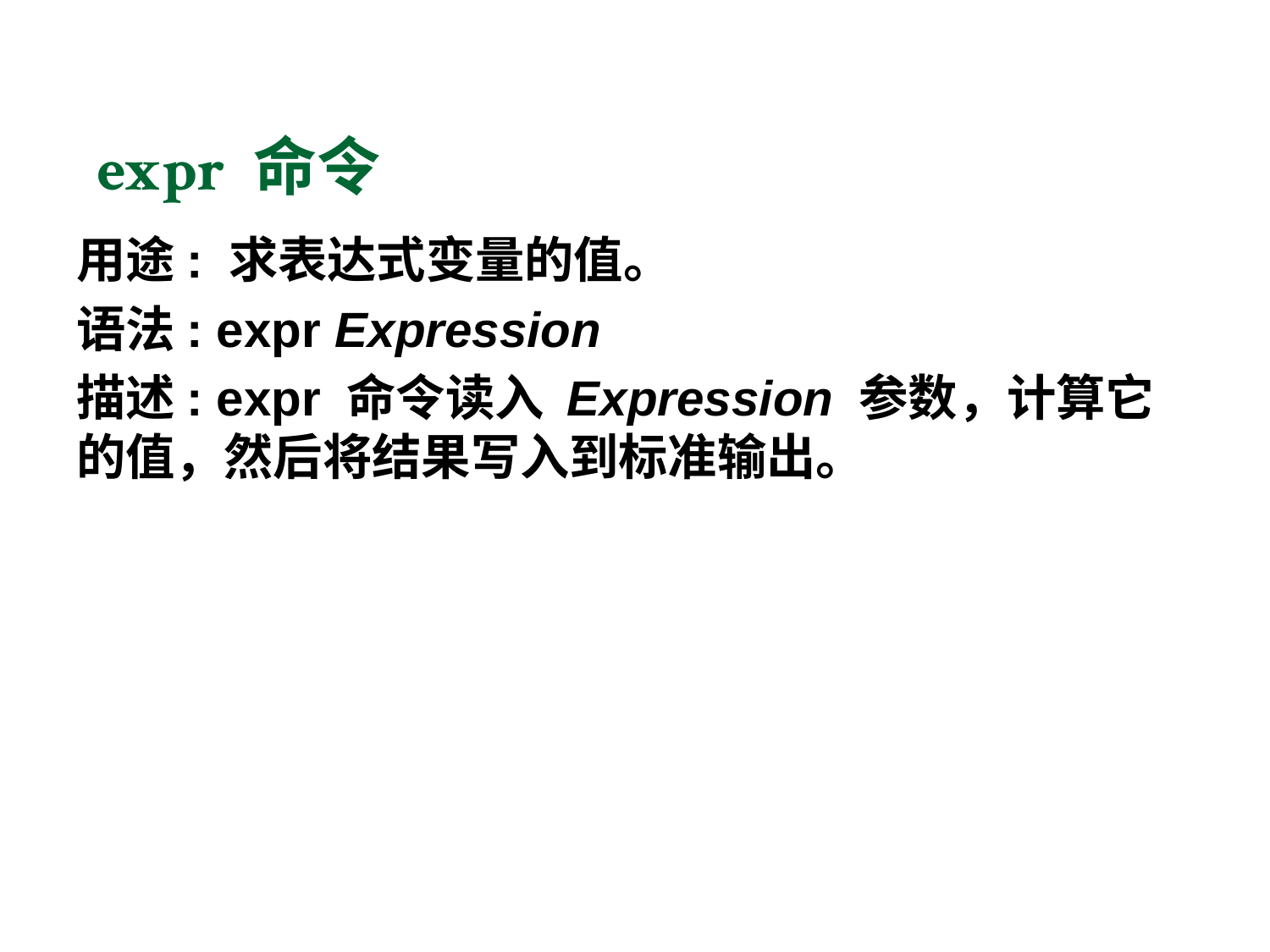

# expr 命令
用途: 求表达式变量的值。
语法: expr Expression
描述: expr 命令读入 Expression 参数，计算它的值，然后将结果写入到标准输出。